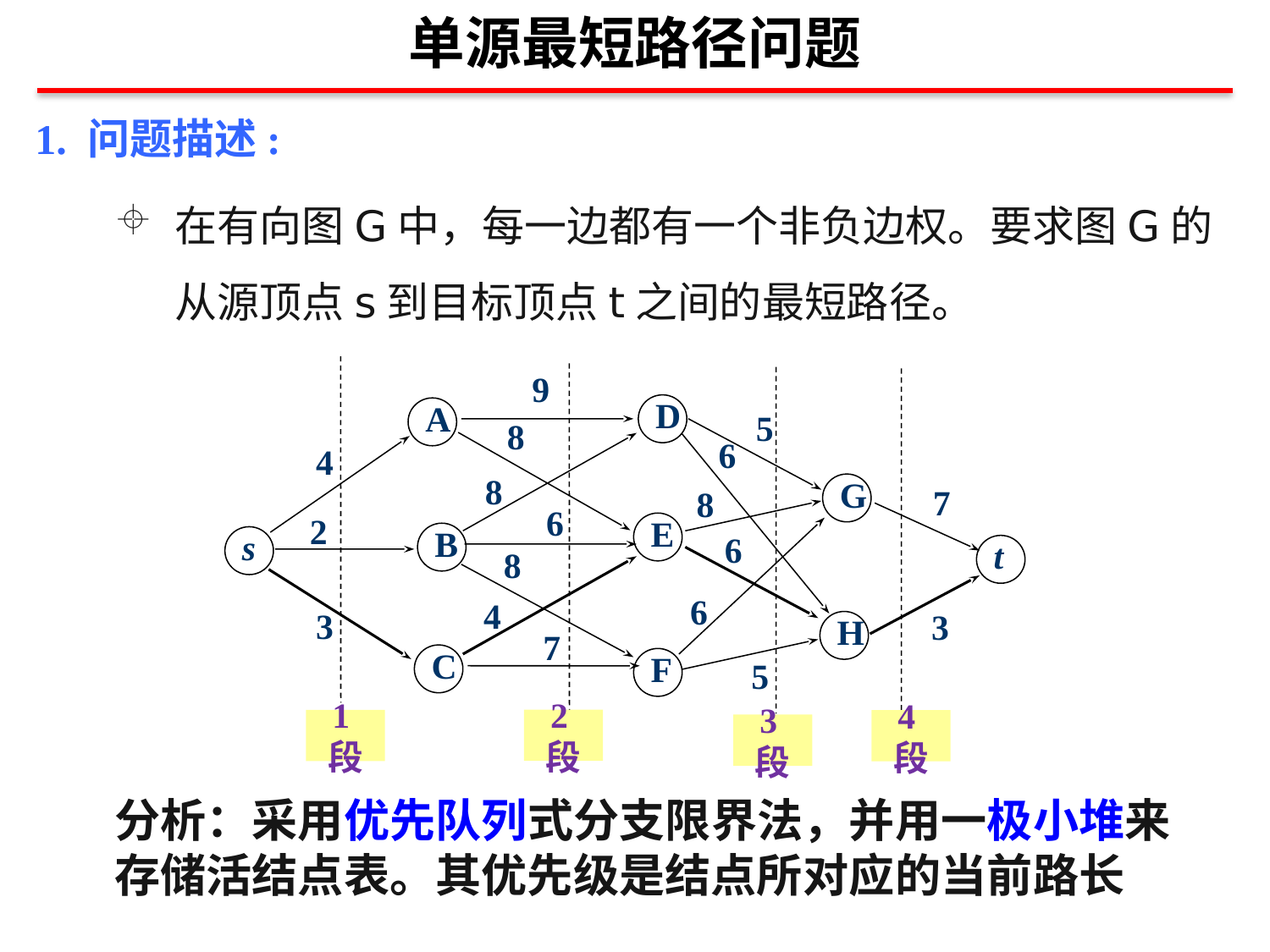

单源最短路径问题
1. 问题描述:
在有向图G中，每一边都有一个非负边权。要求图G的从源顶点s到目标顶点t之间的最短路径。

9
D
A
5

8

6
4
G
8
7
8

6
E
2

B
s
t
6

8

6
4
H
3
3
7

C
F
5

2段
1段
4段
3段
分析：采用优先队列式分支限界法，并用一极小堆来存储活结点表。其优先级是结点所对应的当前路长